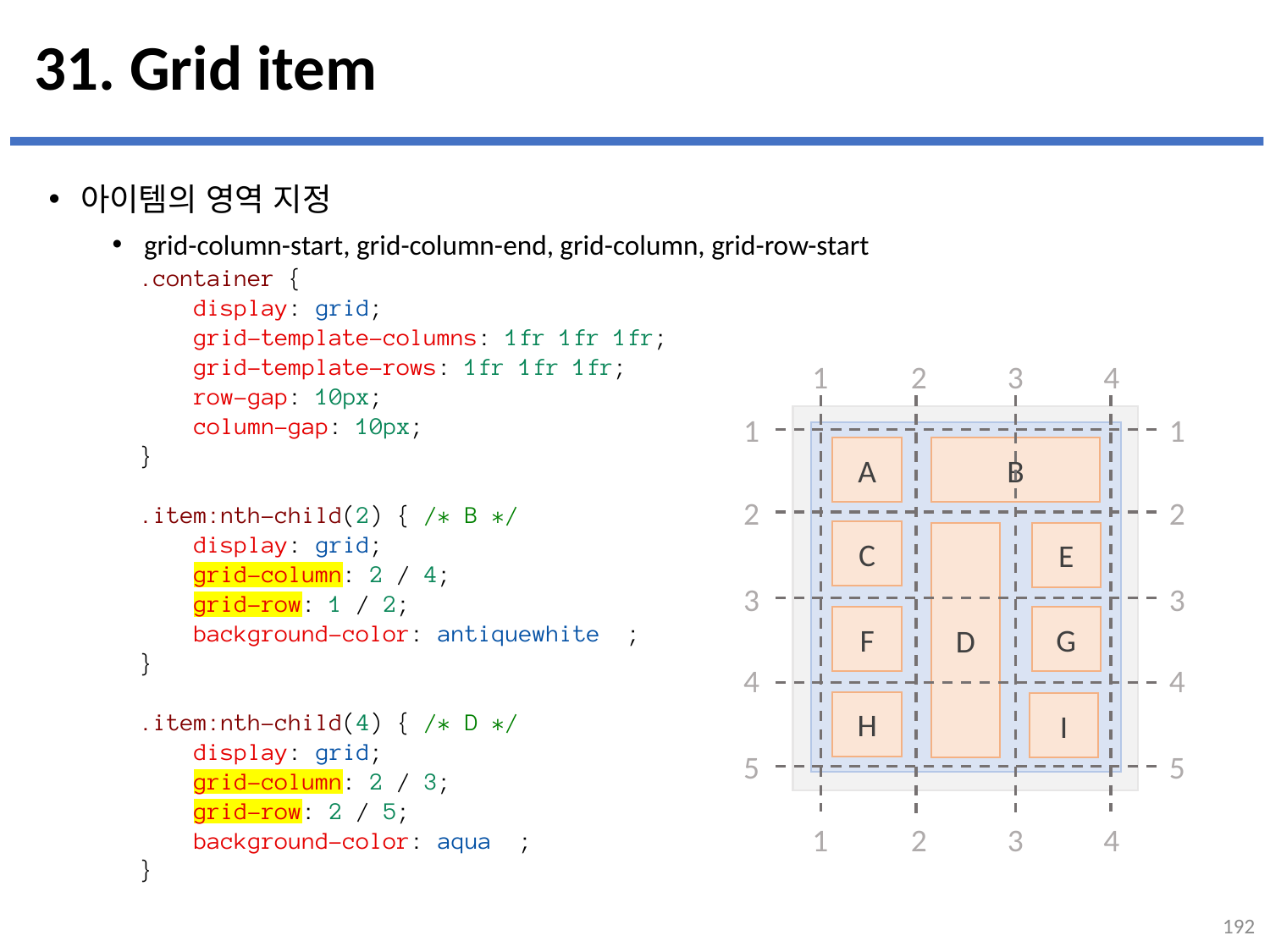

# 31. Grid item
아이템의 영역 지정
grid-column-start, grid-column-end, grid-column, grid-row-start
.container {
    display: grid;
    grid-template-columns: 1fr 1fr 1fr;
    grid-template-rows: 1fr 1fr 1fr;
    row-gap: 10px;
    column-gap: 10px;
}
.item:nth-child(2) { /* B */
    display: grid;
    grid-column: 2 / 4;
    grid-row: 1 / 2;
    background-color: antiquewhite  ;
}
.item:nth-child(4) { /* D */
    display: grid;
    grid-column: 2 / 3;
    grid-row: 2 / 5;
    background-color: aqua  ;
}
1
2
3
4

A
B
C
D
E
F
G
H
I
1
1
2
2
3
3
4
4
5
5
1
2
3
4
192